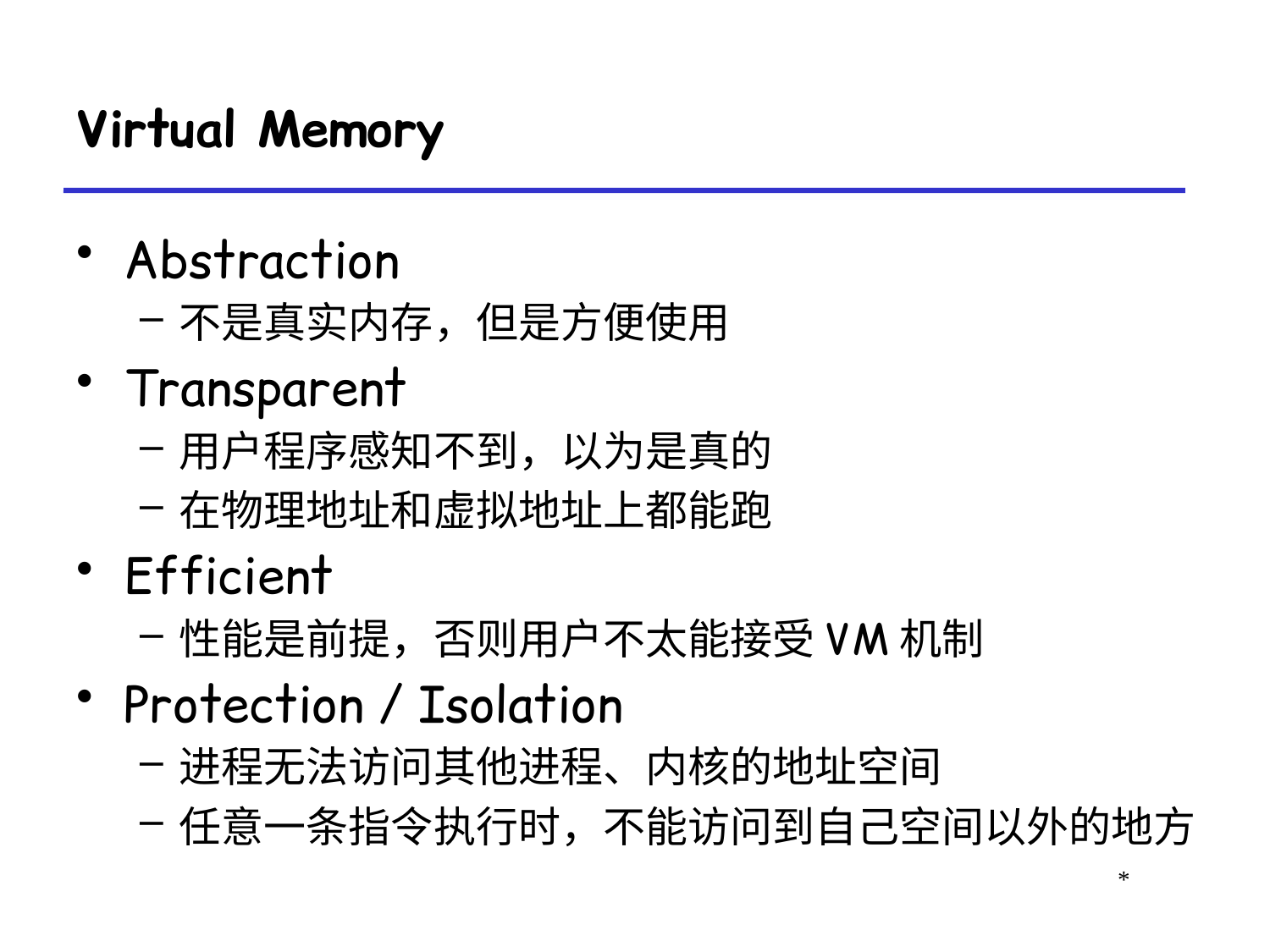

# Virtual Memory
Abstraction
不是真实内存，但是方便使用
Transparent
用户程序感知不到，以为是真的
在物理地址和虚拟地址上都能跑
Efficient
性能是前提，否则用户不太能接受VM机制
Protection / Isolation
进程无法访问其他进程、内核的地址空间
任意一条指令执行时，不能访问到自己空间以外的地方
*